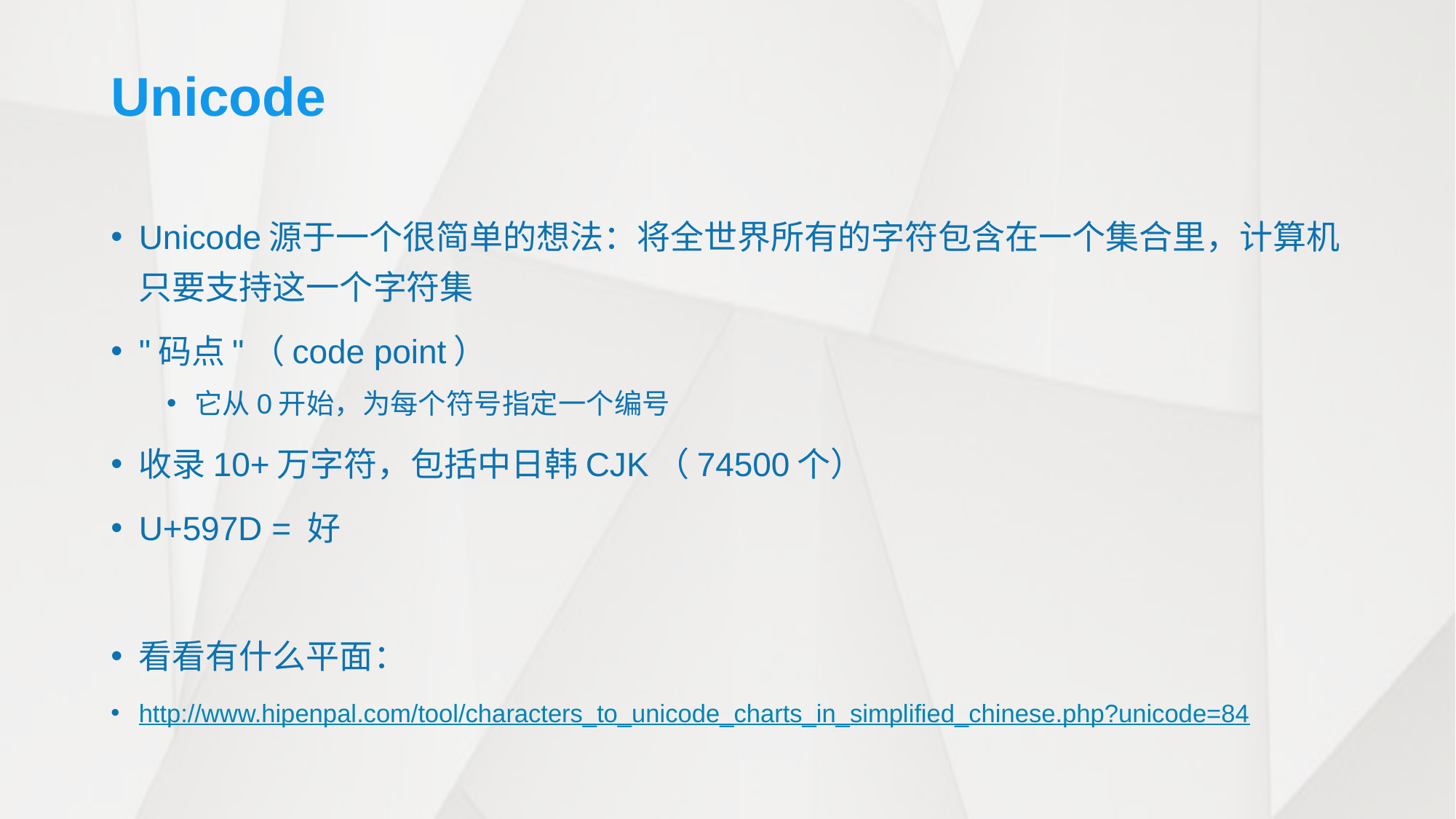

# Unicode
Unicode源于一个很简单的想法：将全世界所有的字符包含在一个集合里，计算机只要支持这一个字符集
"码点"（code point）
它从0开始，为每个符号指定一个编号
收录10+万字符，包括中日韩CJK（74500个）
U+597D = 好

看看有什么平面：
http://www.hipenpal.com/tool/characters_to_unicode_charts_in_simplified_chinese.php?unicode=84